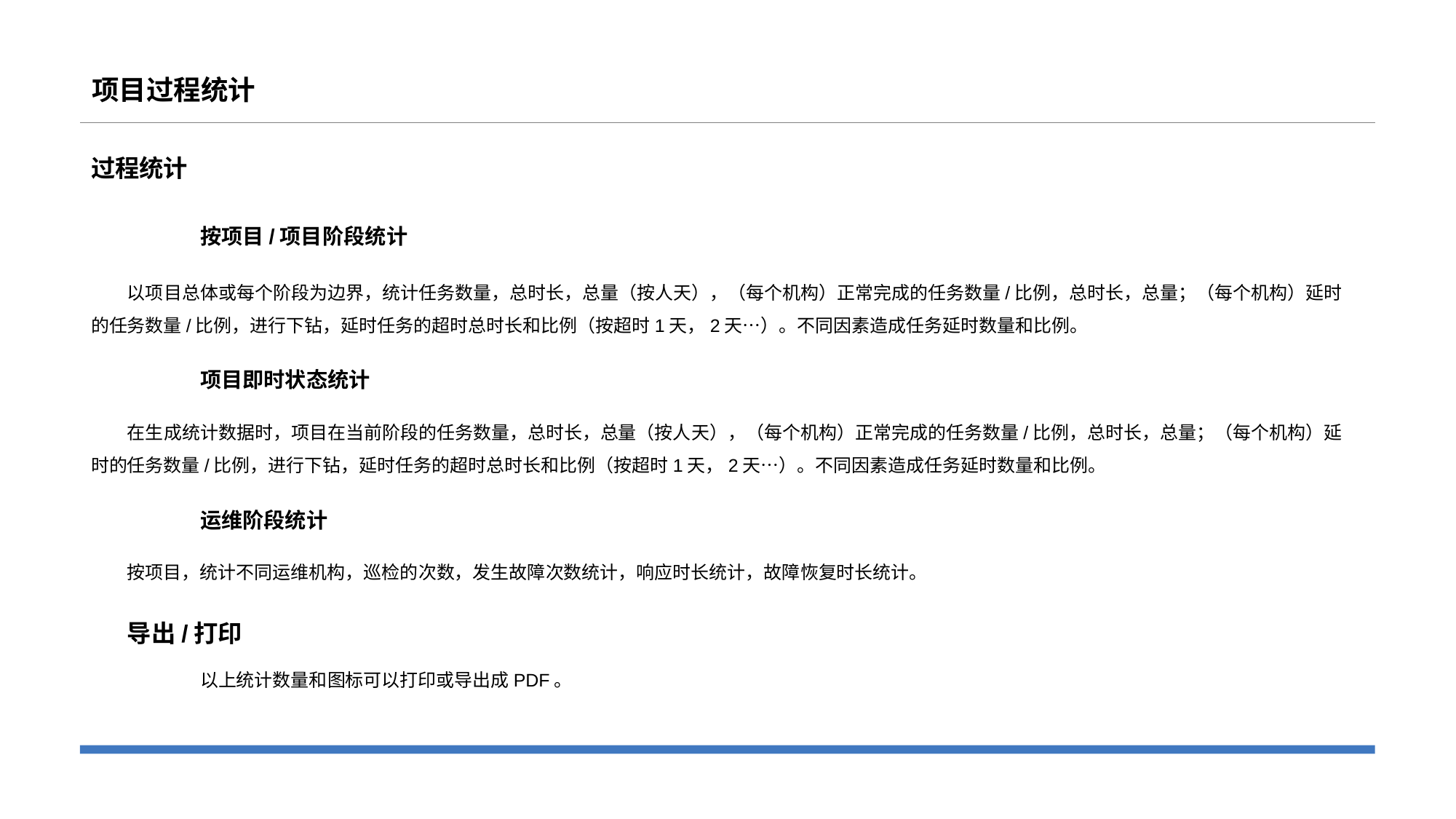

项目过程统计
过程统计
	按项目/项目阶段统计
以项目总体或每个阶段为边界，统计任务数量，总时长，总量（按人天），（每个机构）正常完成的任务数量/比例，总时长，总量；（每个机构）延时的任务数量/比例，进行下钻，延时任务的超时总时长和比例（按超时1天，2天…）。不同因素造成任务延时数量和比例。
	项目即时状态统计
在生成统计数据时，项目在当前阶段的任务数量，总时长，总量（按人天），（每个机构）正常完成的任务数量/比例，总时长，总量；（每个机构）延时的任务数量/比例，进行下钻，延时任务的超时总时长和比例（按超时1天，2天…）。不同因素造成任务延时数量和比例。
	运维阶段统计
按项目，统计不同运维机构，巡检的次数，发生故障次数统计，响应时长统计，故障恢复时长统计。
导出/打印
	以上统计数量和图标可以打印或导出成PDF。